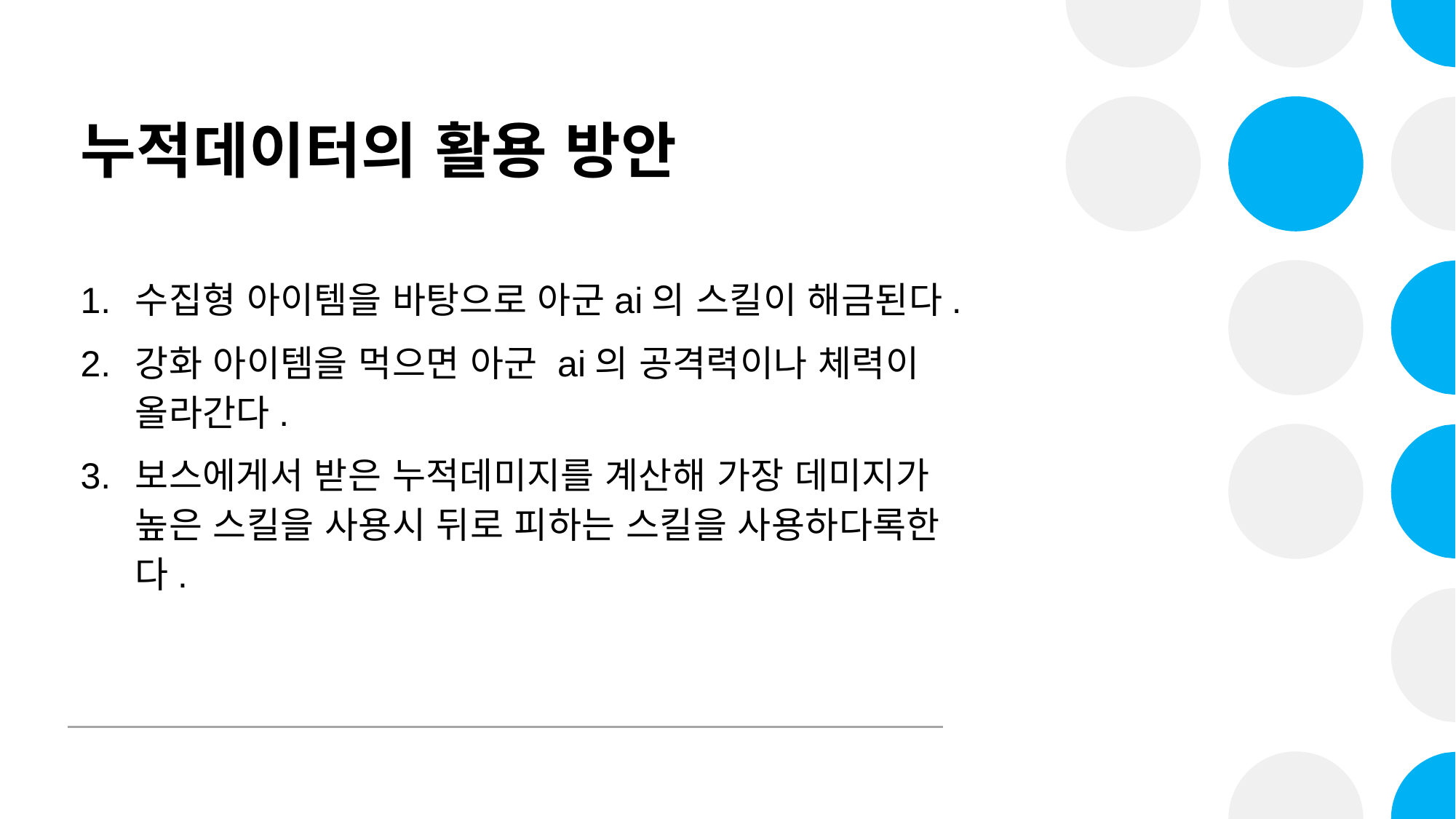

# 누적데이터의 활용 방안
수집형 아이템을 바탕으로 아군ai의 스킬이 해금된다.
강화 아이템을 먹으면 아군 ai의 공격력이나 체력이 올라간다.
보스에게서 받은 누적데미지를 계산해 가장 데미지가 높은 스킬을 사용시 뒤로 피하는 스킬을 사용하다록한다.